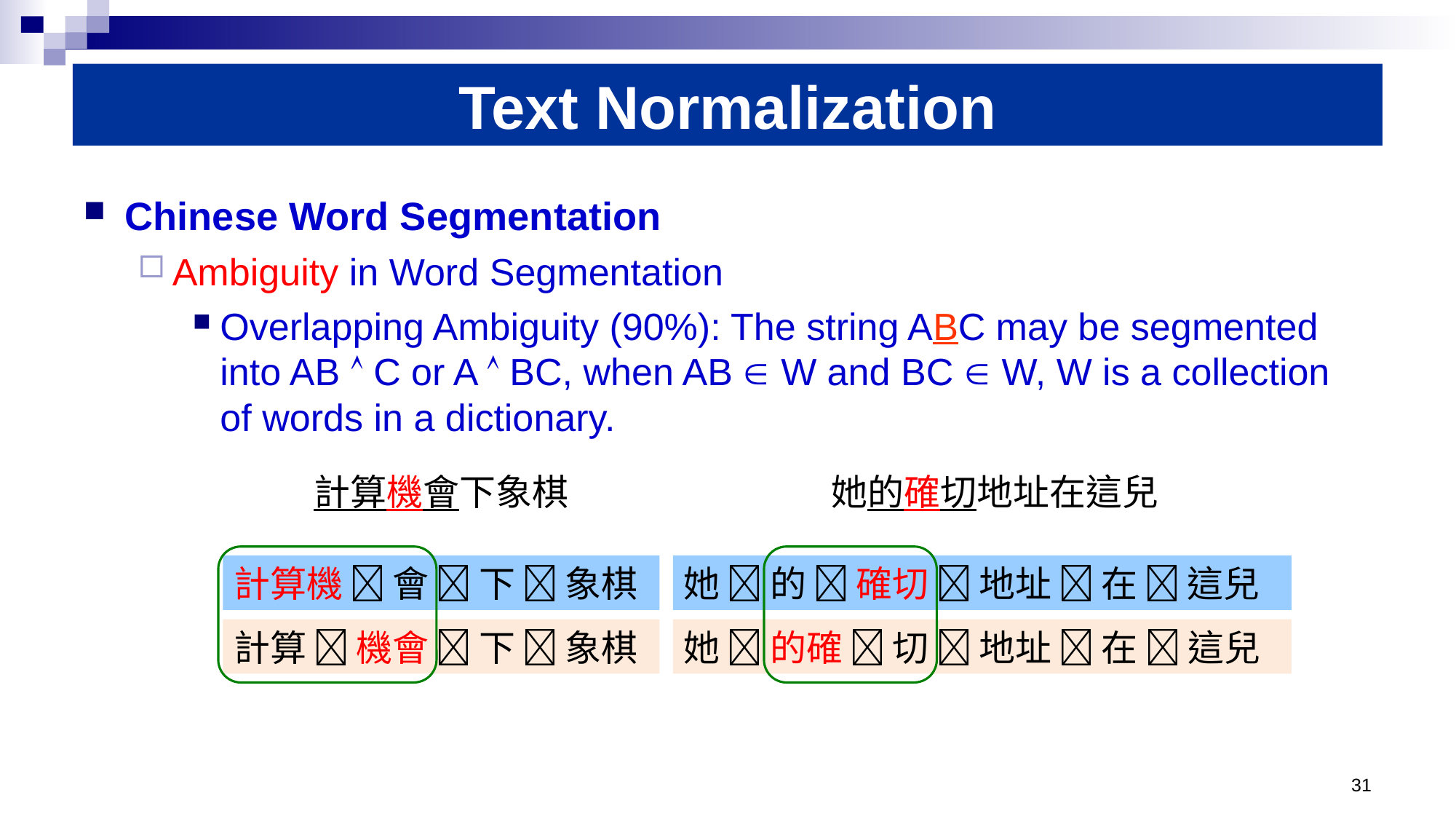

# Text Normalization
Chinese Word Segmentation
Ambiguity in Word Segmentation
Overlapping Ambiguity (90%): The string ABC may be segmented into AB ∧ C or A ∧ BC, when AB ∈ W and BC ∈ W, W is a collection of words in a dictionary.
計算機會下象棋
她的確切地址在這兒

計算機 ∧ 會 ∧ 下 ∧ 象棋
她 ∧ 的 ∧ 確切 ∧ 地址 ∧ 在 ∧ 這兒
計算 ∧ 機會 ∧ 下 ∧ 象棋
她 ∧ 的確 ∧ 切 ∧ 地址 ∧ 在 ∧ 這兒
31